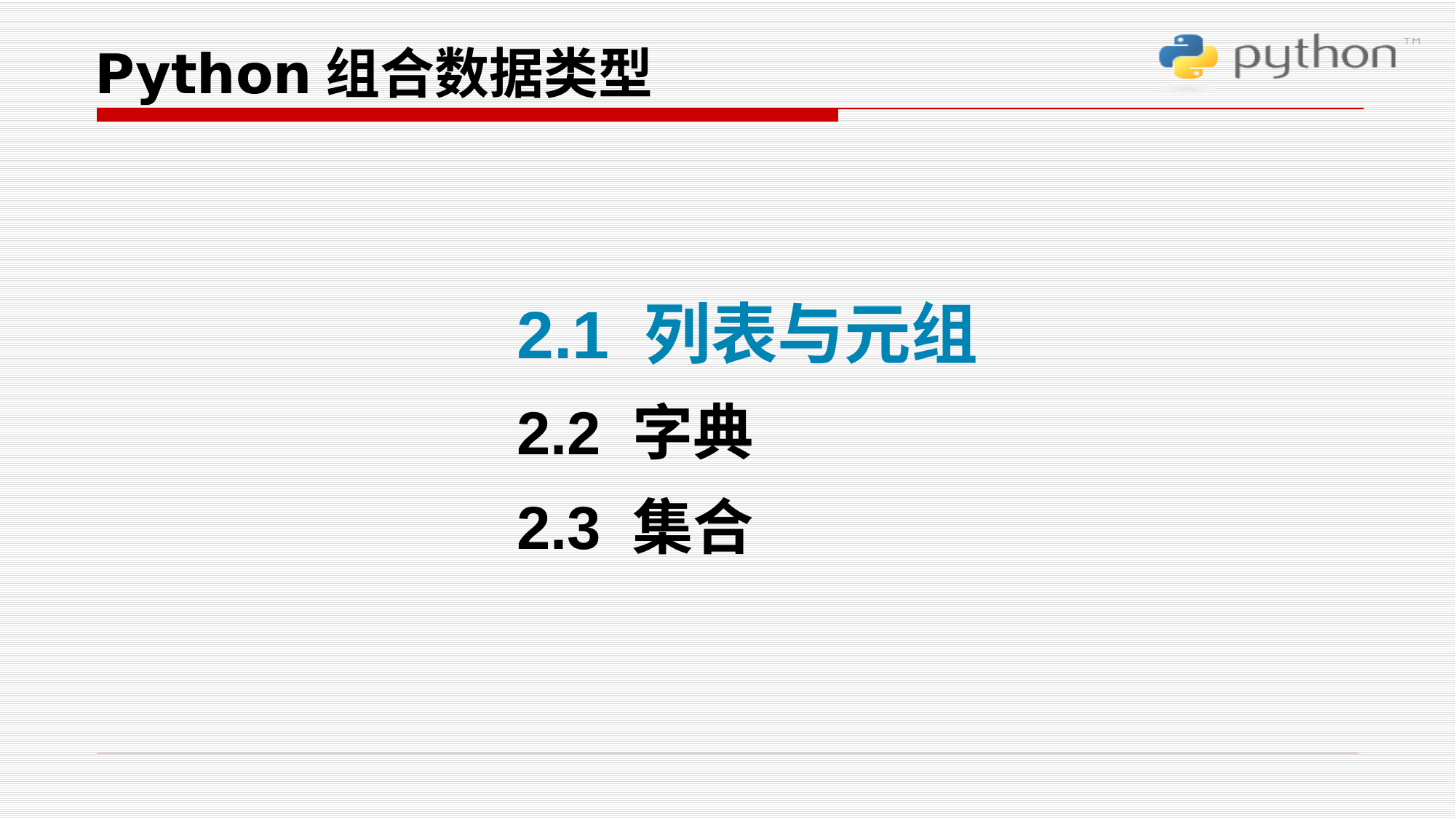

Python组合数据类型
2.1 列表与元组
2.2 字典
2.3 集合